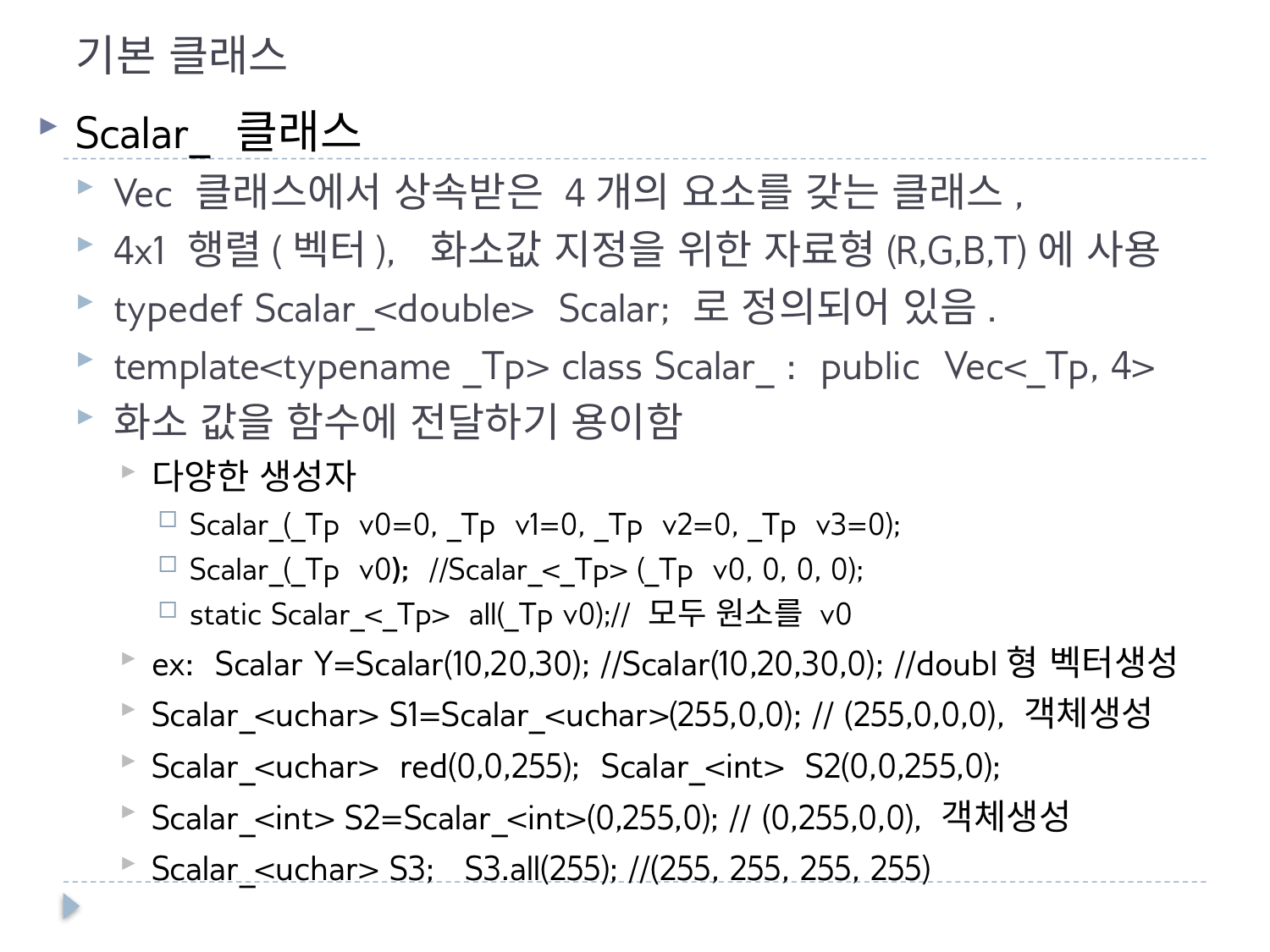

# 기본 클래스
Scalar_ 클래스
Vec 클래스에서 상속받은 4개의 요소를 갖는 클래스,
4x1 행렬(벡터),  화소값 지정을 위한 자료형(R,G,B,T)에 사용
typedef Scalar_<double>  Scalar; 로 정의되어 있음.
template<typename _Tp> class Scalar_ :  public  Vec<_Tp, 4>
화소 값을 함수에 전달하기 용이함
다양한 생성자
Scalar_(_Tp  v0=0, _Tp  v1=0, _Tp  v2=0, _Tp  v3=0);
Scalar_(_Tp  v0);  //Scalar_<_Tp> (_Tp  v0, 0, 0, 0);
static Scalar_<_Tp>  all(_Tp v0);// 모두 원소를 v0
ex:  Scalar Y=Scalar(10,20,30); //Scalar(10,20,30,0); //doubl형 벡터생성
Scalar_<uchar> S1=Scalar_<uchar>(255,0,0); // (255,0,0,0), 객체생성
Scalar_<uchar>  red(0,0,255);  Scalar_<int>  S2(0,0,255,0);
Scalar_<int> S2=Scalar_<int>(0,255,0); // (0,255,0,0), 객체생성
Scalar_<uchar> S3;   S3.all(255); //(255, 255, 255, 255)